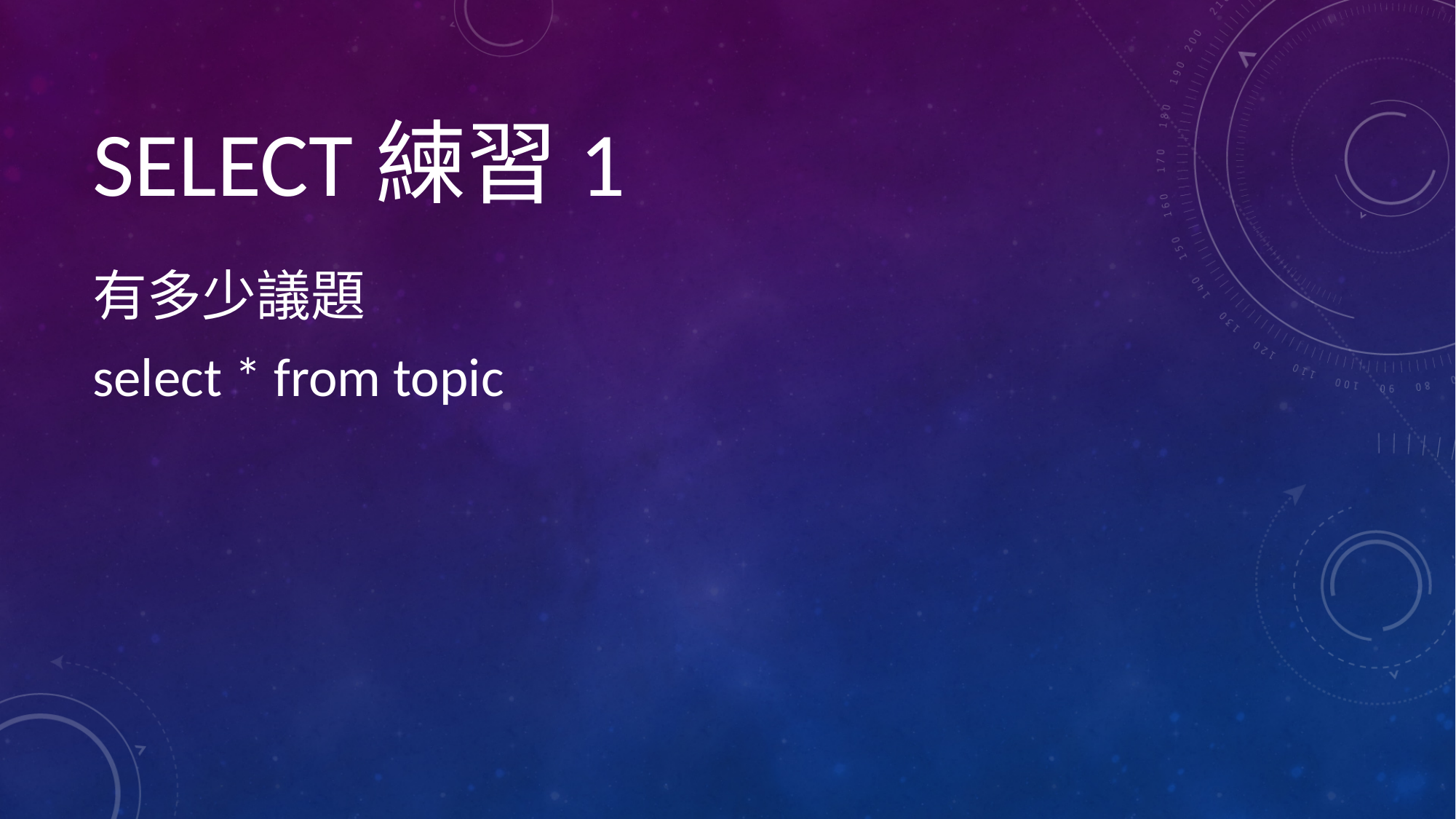

# SELECT練習1
有多少議題
select * from topic